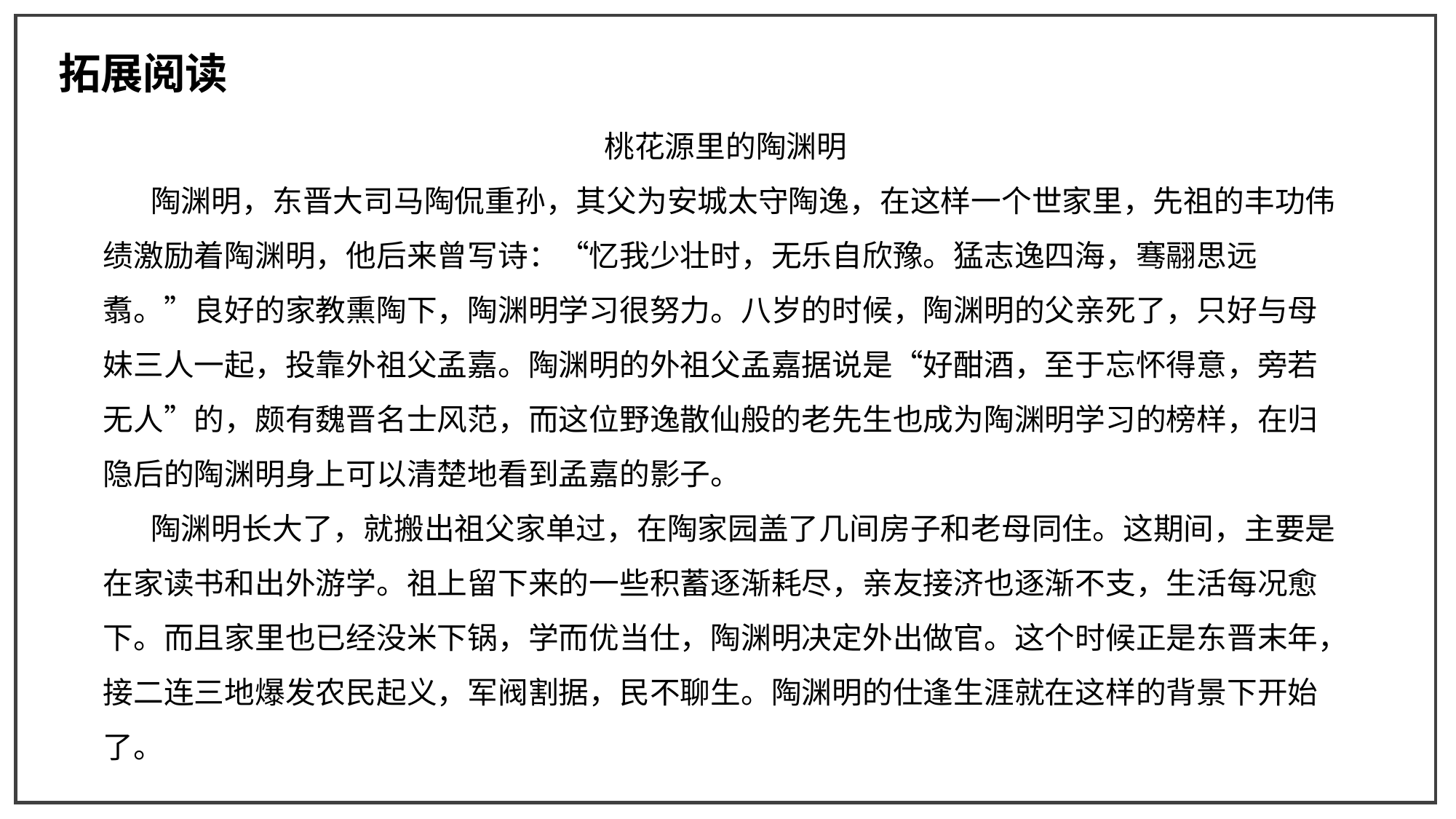

拓展阅读
桃花源里的陶渊明
      陶渊明，东晋大司马陶侃重孙，其父为安城太守陶逸，在这样一个世家里，先祖的丰功伟绩激励着陶渊明，他后来曾写诗：“忆我少壮时，无乐自欣豫。猛志逸四海，骞翮思远翥。”良好的家教熏陶下，陶渊明学习很努力。八岁的时候，陶渊明的父亲死了，只好与母妹三人一起，投靠外祖父孟嘉。陶渊明的外祖父孟嘉据说是“好酣酒，至于忘怀得意，旁若无人”的，颇有魏晋名士风范，而这位野逸散仙般的老先生也成为陶渊明学习的榜样，在归隐后的陶渊明身上可以清楚地看到孟嘉的影子。
      陶渊明长大了，就搬出祖父家单过，在陶家园盖了几间房子和老母同住。这期间，主要是在家读书和出外游学。祖上留下来的一些积蓄逐渐耗尽，亲友接济也逐渐不支，生活每况愈下。而且家里也已经没米下锅，学而优当仕，陶渊明决定外出做官。这个时候正是东晋末年，接二连三地爆发农民起义，军阀割据，民不聊生。陶渊明的仕逢生涯就在这样的背景下开始了。